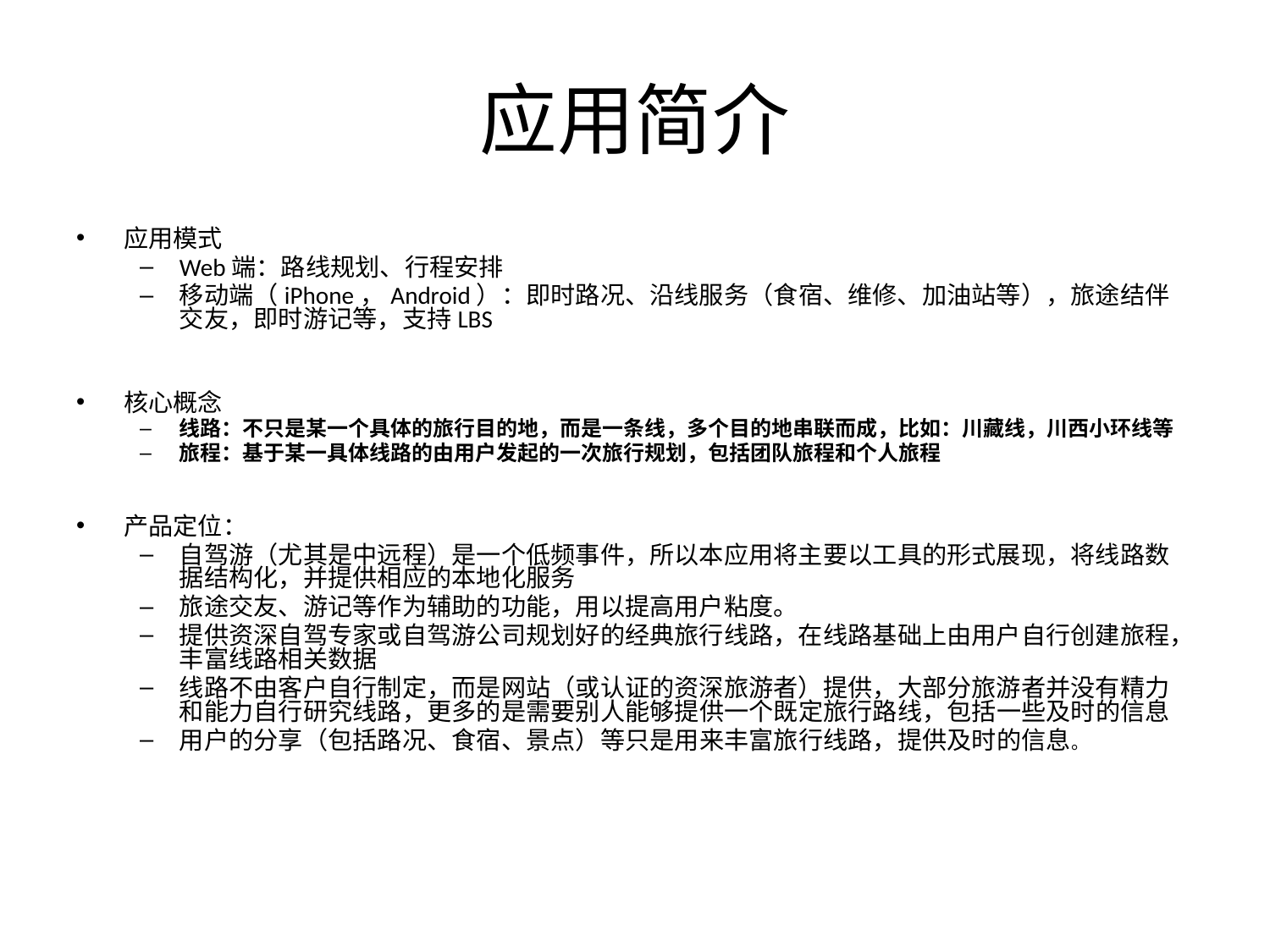

# 应用简介
应用模式
Web端：路线规划、行程安排
移动端（iPhone，Android）：即时路况、沿线服务（食宿、维修、加油站等），旅途结伴交友，即时游记等，支持LBS

核心概念
线路：不只是某一个具体的旅行目的地，而是一条线，多个目的地串联而成，比如：川藏线，川西小环线等
旅程：基于某一具体线路的由用户发起的一次旅行规划，包括团队旅程和个人旅程

产品定位：
自驾游（尤其是中远程）是一个低频事件，所以本应用将主要以工具的形式展现，将线路数据结构化，并提供相应的本地化服务
旅途交友、游记等作为辅助的功能，用以提高用户粘度。
提供资深自驾专家或自驾游公司规划好的经典旅行线路，在线路基础上由用户自行创建旅程，丰富线路相关数据
线路不由客户自行制定，而是网站（或认证的资深旅游者）提供，大部分旅游者并没有精力和能力自行研究线路，更多的是需要别人能够提供一个既定旅行路线，包括一些及时的信息
用户的分享（包括路况、食宿、景点）等只是用来丰富旅行线路，提供及时的信息。